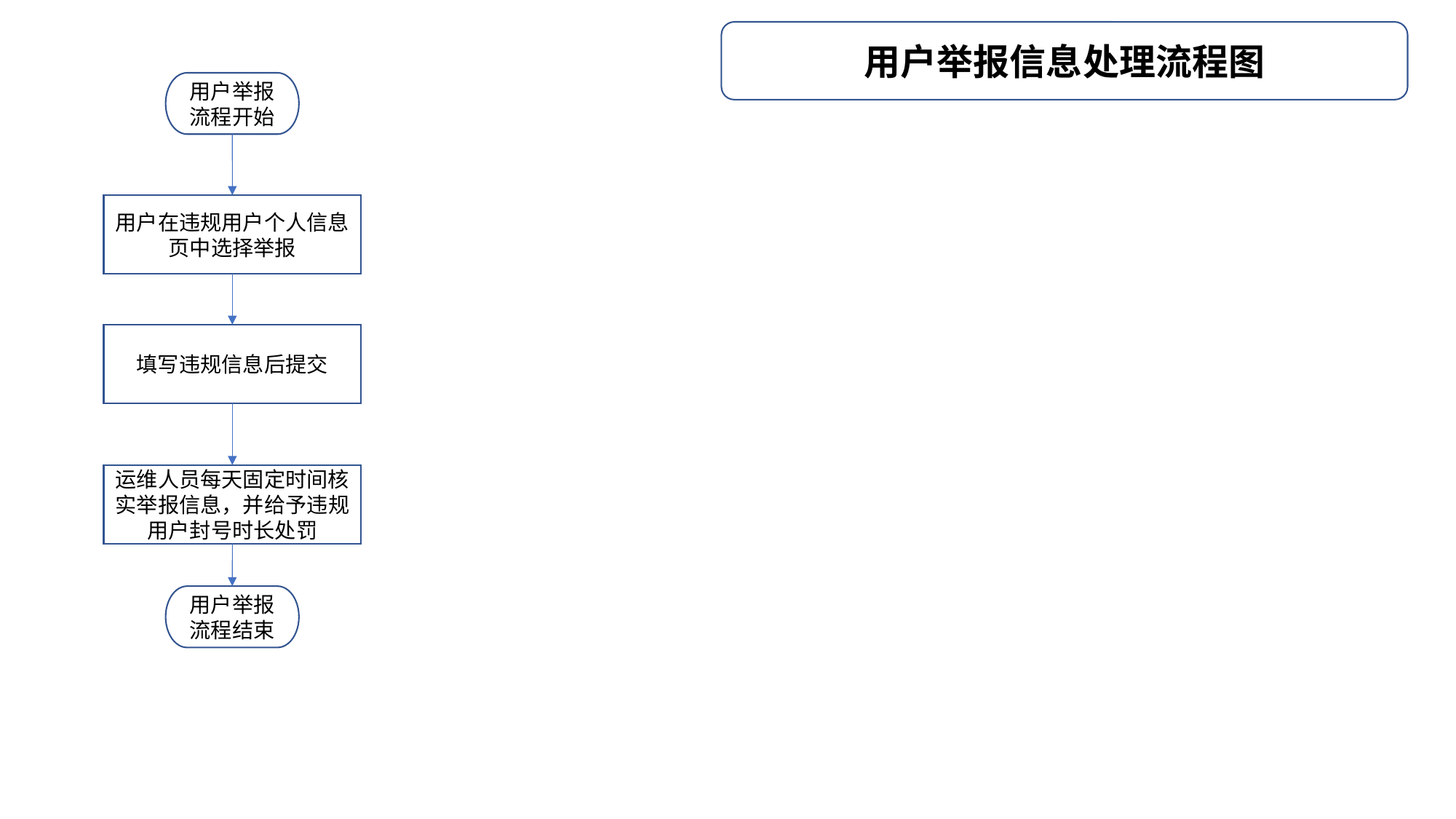

用户举报信息处理流程图
用户举报流程开始
用户在违规用户个人信息页中选择举报
填写违规信息后提交
运维人员每天固定时间核实举报信息，并给予违规用户封号时长处罚
用户举报流程结束